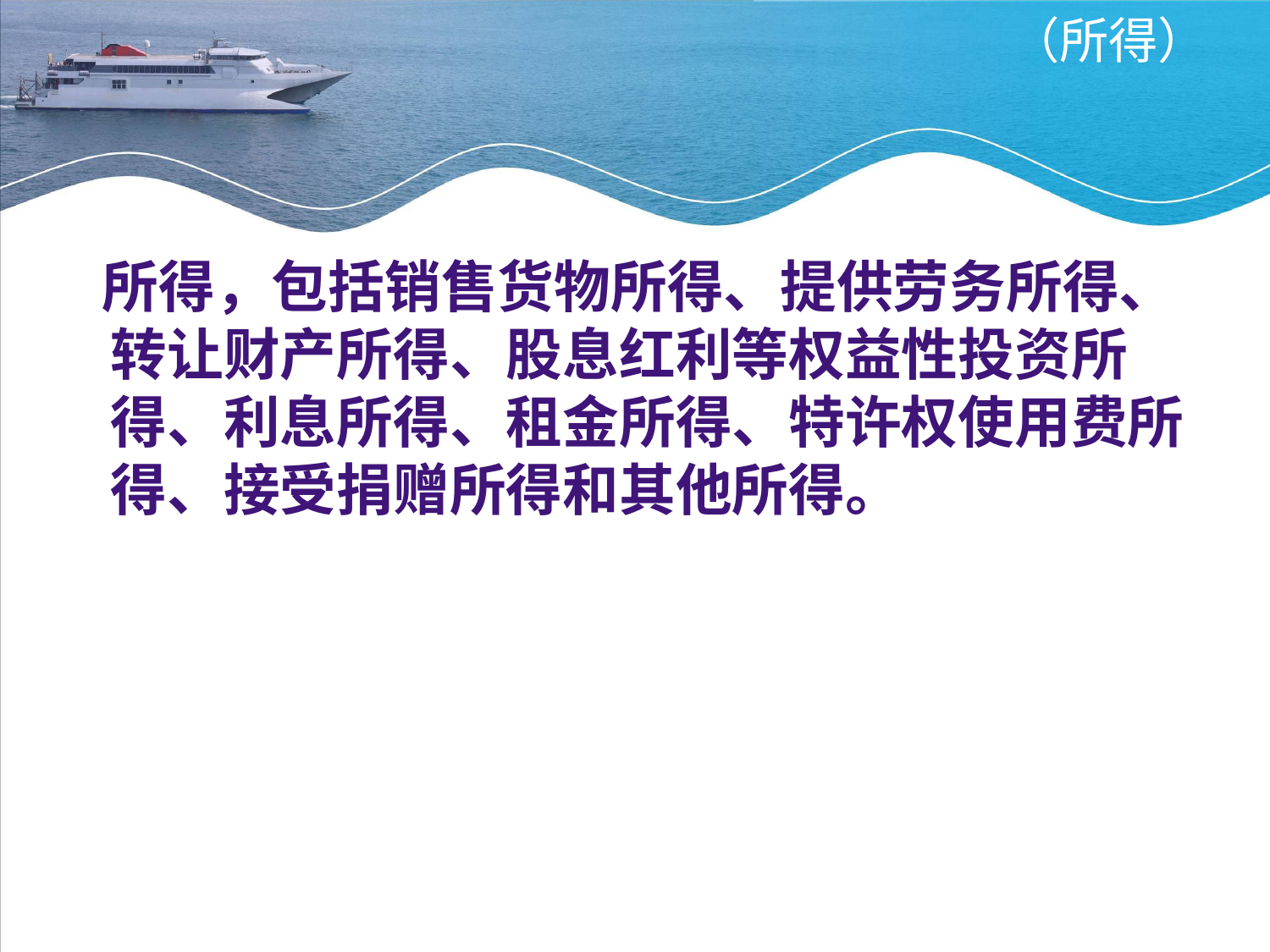

# （所得）
  所得，包括销售货物所得、提供劳务所得、转让财产所得、股息红利等权益性投资所得、利息所得、租金所得、特许权使用费所得、接受捐赠所得和其他所得。